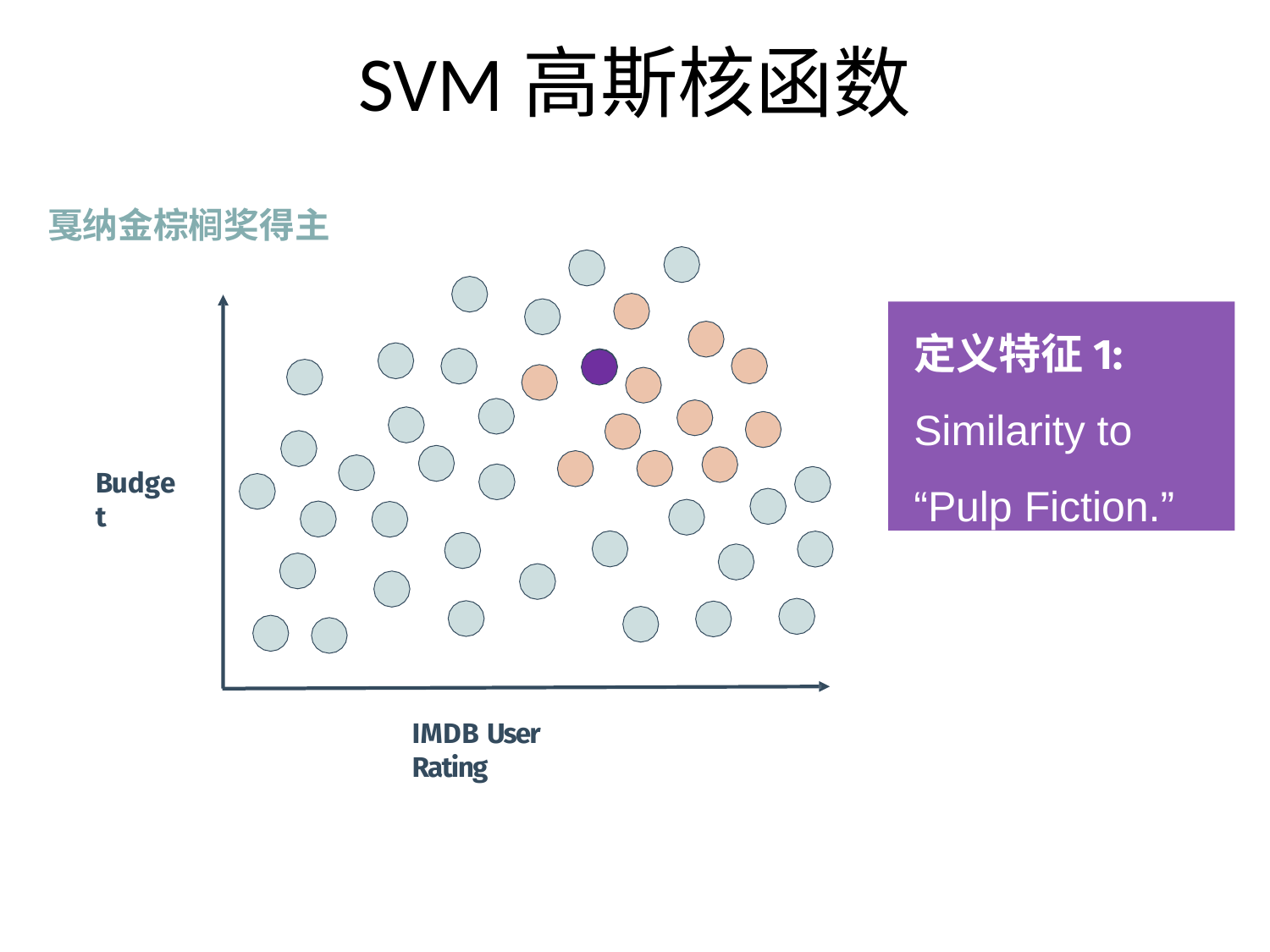

# SVM高斯核函数
戛纳金棕榈奖得主

定义特征1:
Similarity to
“Pulp Fiction.”

Budget

IMDB User Rating
39